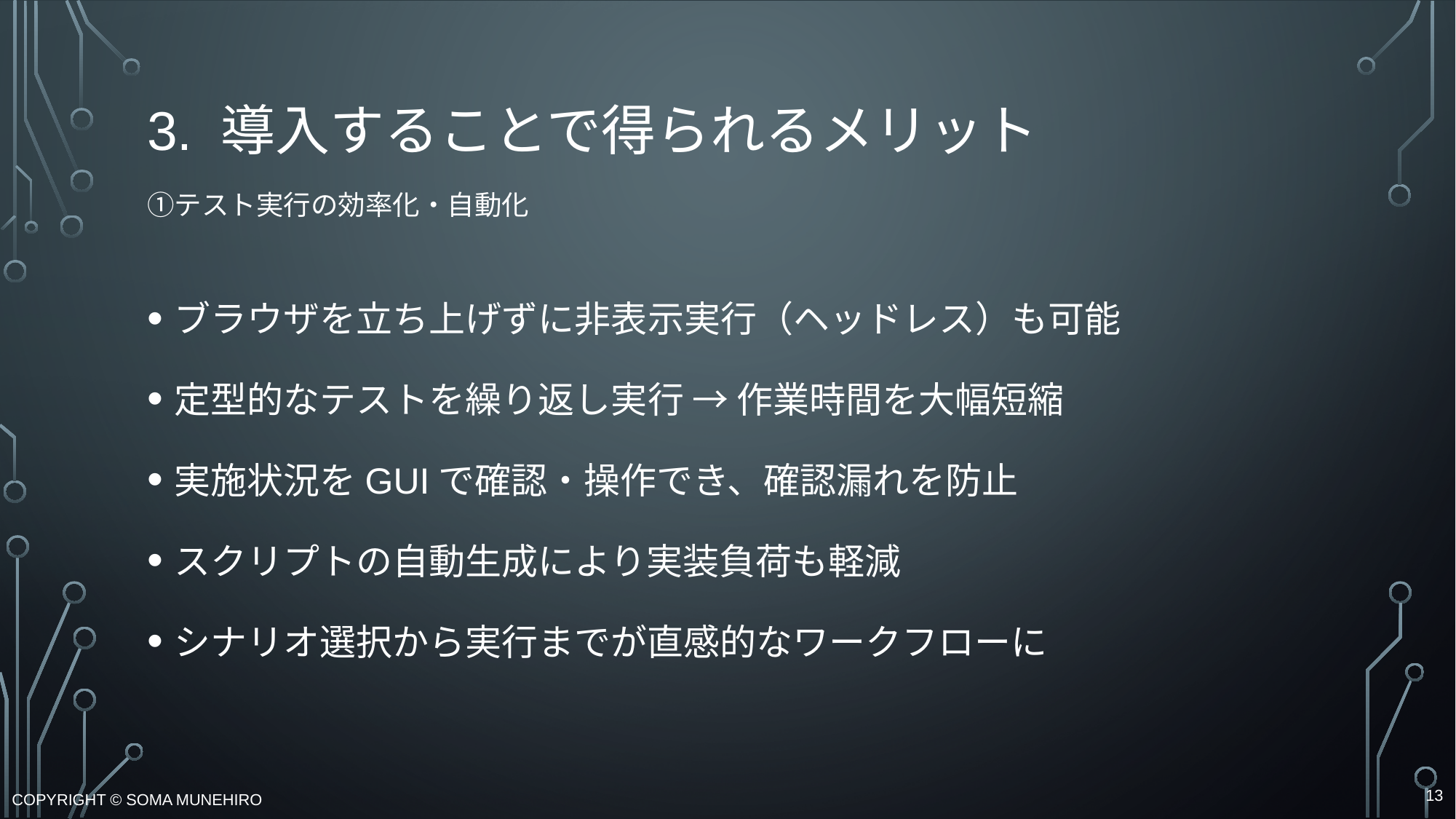

# 3. 導入することで得られるメリット ①テスト実行の効率化・自動化
ブラウザを立ち上げずに非表示実行（ヘッドレス）も可能
定型的なテストを繰り返し実行 → 作業時間を大幅短縮
実施状況をGUIで確認・操作でき、確認漏れを防止
スクリプトの自動生成により実装負荷も軽減
シナリオ選択から実行までが直感的なワークフローに
13
Copyright © Soma Munehiro